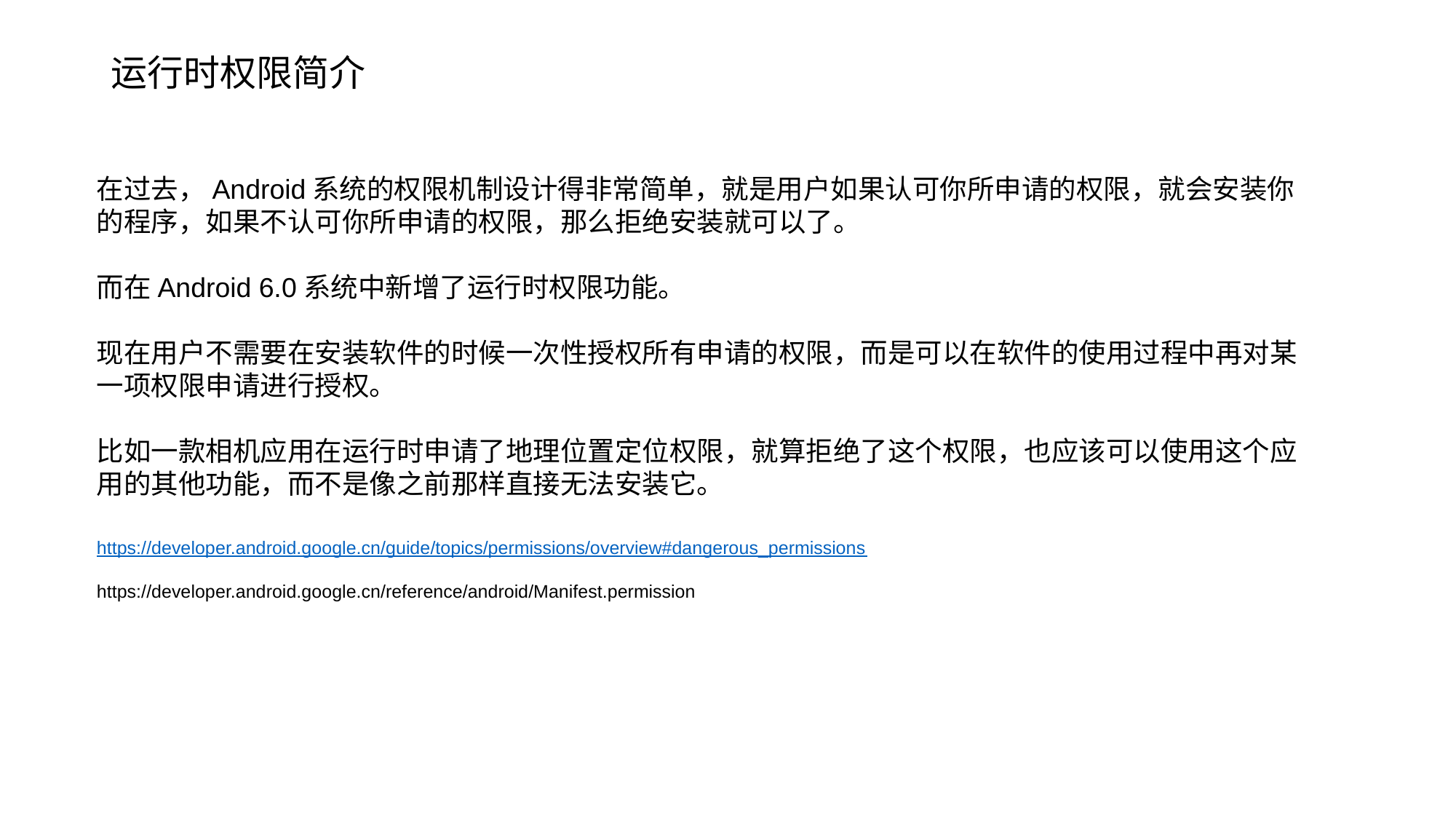

# 运行时权限简介
在过去，Android系统的权限机制设计得非常简单，就是用户如果认可你所申请的权限，就会安装你的程序，如果不认可你所申请的权限，那么拒绝安装就可以了。

而在Android 6.0系统中新增了运行时权限功能。

现在用户不需要在安装软件的时候一次性授权所有申请的权限，而是可以在软件的使用过程中再对某一项权限申请进行授权。

比如一款相机应用在运行时申请了地理位置定位权限，就算拒绝了这个权限，也应该可以使用这个应用的其他功能，而不是像之前那样直接无法安装它。
https://developer.android.google.cn/guide/topics/permissions/overview#dangerous_permissions

https://developer.android.google.cn/reference/android/Manifest.permission